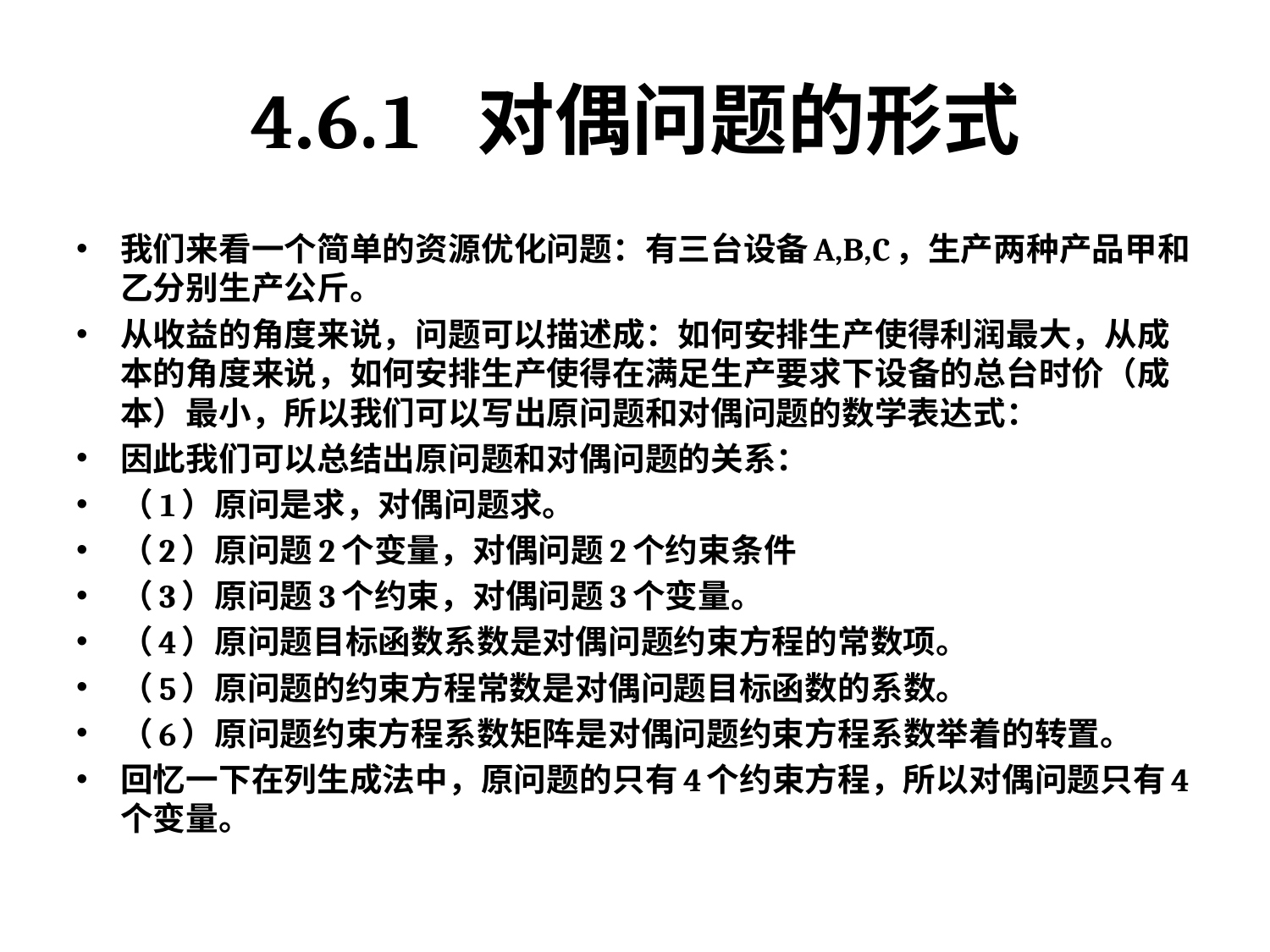

# 4.6.1  对偶问题的形式
我们来看一个简单的资源优化问题：有三台设备A,B,C，生产两种产品甲和乙分别生产公斤。
从收益的角度来说，问题可以描述成：如何安排生产使得利润最大，从成本的角度来说，如何安排生产使得在满足生产要求下设备的总台时价（成本）最小，所以我们可以写出原问题和对偶问题的数学表达式：
因此我们可以总结出原问题和对偶问题的关系：
（1）原问是求，对偶问题求。
（2）原问题2个变量，对偶问题2个约束条件
（3）原问题3个约束，对偶问题3个变量。
（4）原问题目标函数系数是对偶问题约束方程的常数项。
（5）原问题的约束方程常数是对偶问题目标函数的系数。
（6）原问题约束方程系数矩阵是对偶问题约束方程系数举着的转置。
回忆一下在列生成法中，原问题的只有4个约束方程，所以对偶问题只有4个变量。